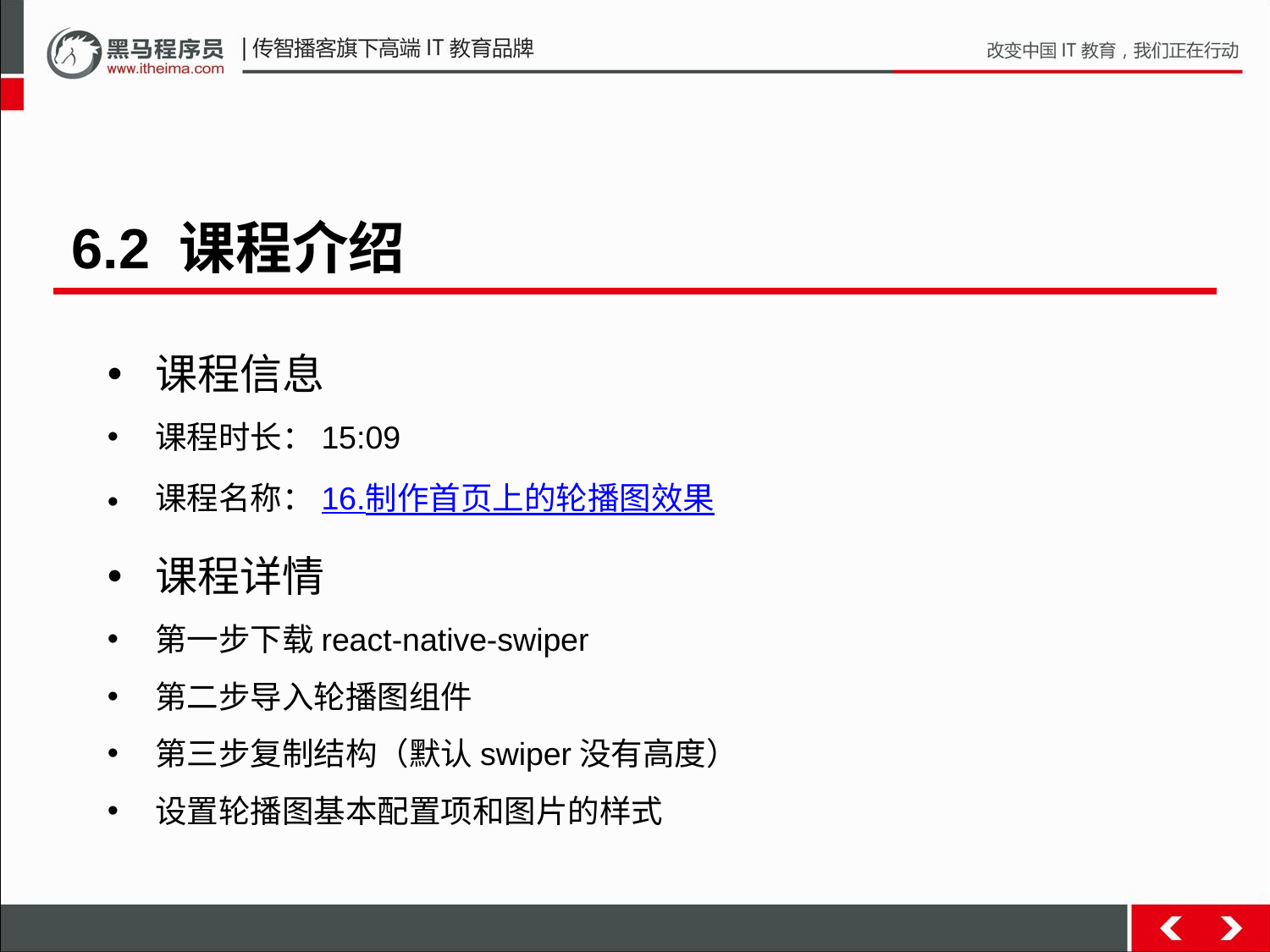

6.2 课程介绍
课程信息
课程时长：15:09
课程名称：16.制作首页上的轮播图效果
课程详情
第一步下载react-native-swiper
第二步导入轮播图组件
第三步复制结构（默认swiper没有高度）
设置轮播图基本配置项和图片的样式